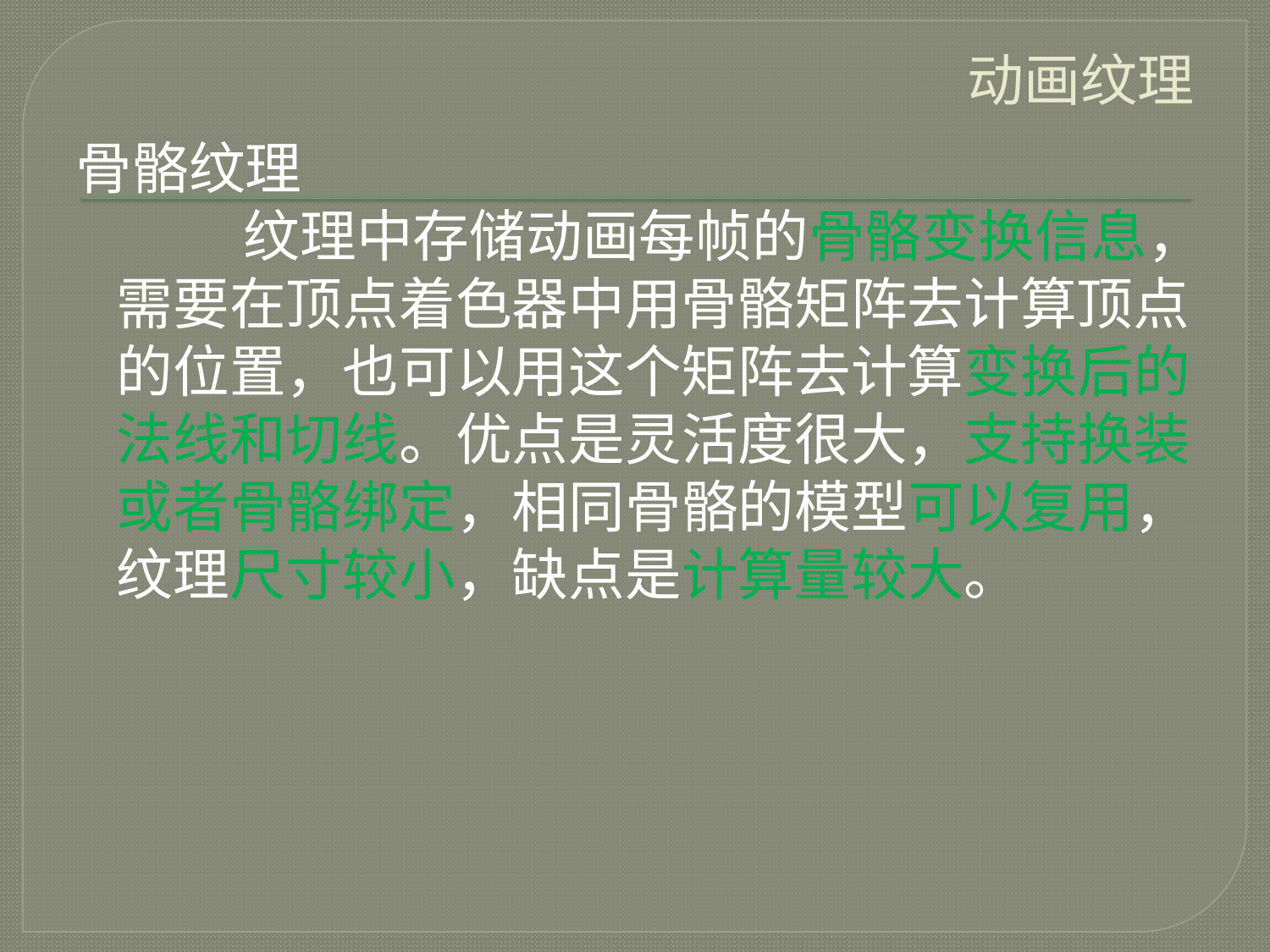

# 动画纹理
骨骼纹理
		纹理中存储动画每帧的骨骼变换信息，需要在顶点着色器中用骨骼矩阵去计算顶点的位置，也可以用这个矩阵去计算变换后的法线和切线。优点是灵活度很大，支持换装或者骨骼绑定，相同骨骼的模型可以复用，纹理尺寸较小，缺点是计算量较大。